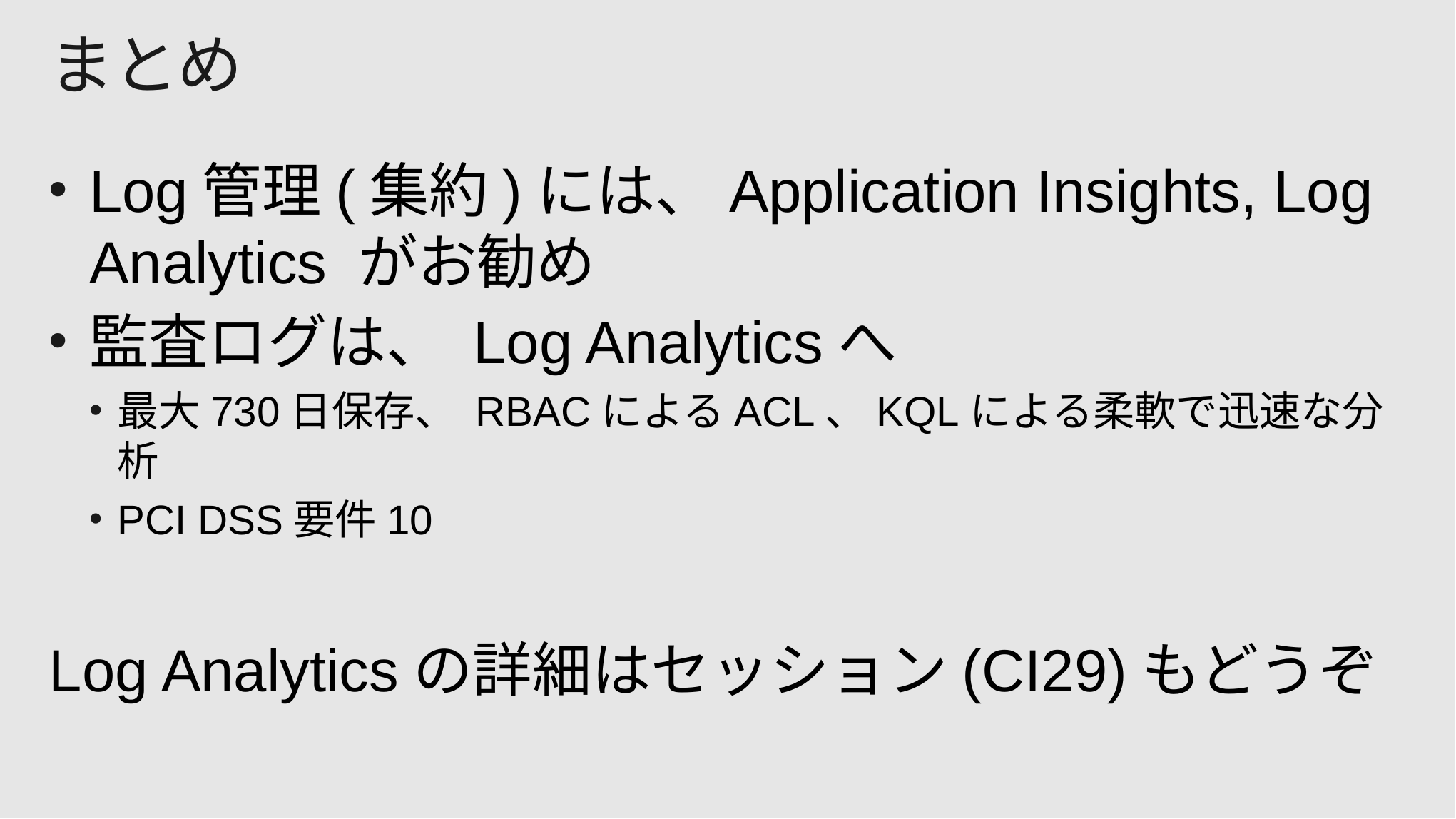

# まとめ
Log管理(集約)には、Application Insights, Log Analytics がお勧め
監査ログは、 Log Analyticsへ
最大730日保存、 RBACによるACL、KQLによる柔軟で迅速な分析
PCI DSS要件10

Log Analyticsの詳細はセッション(CI29)もどうぞ